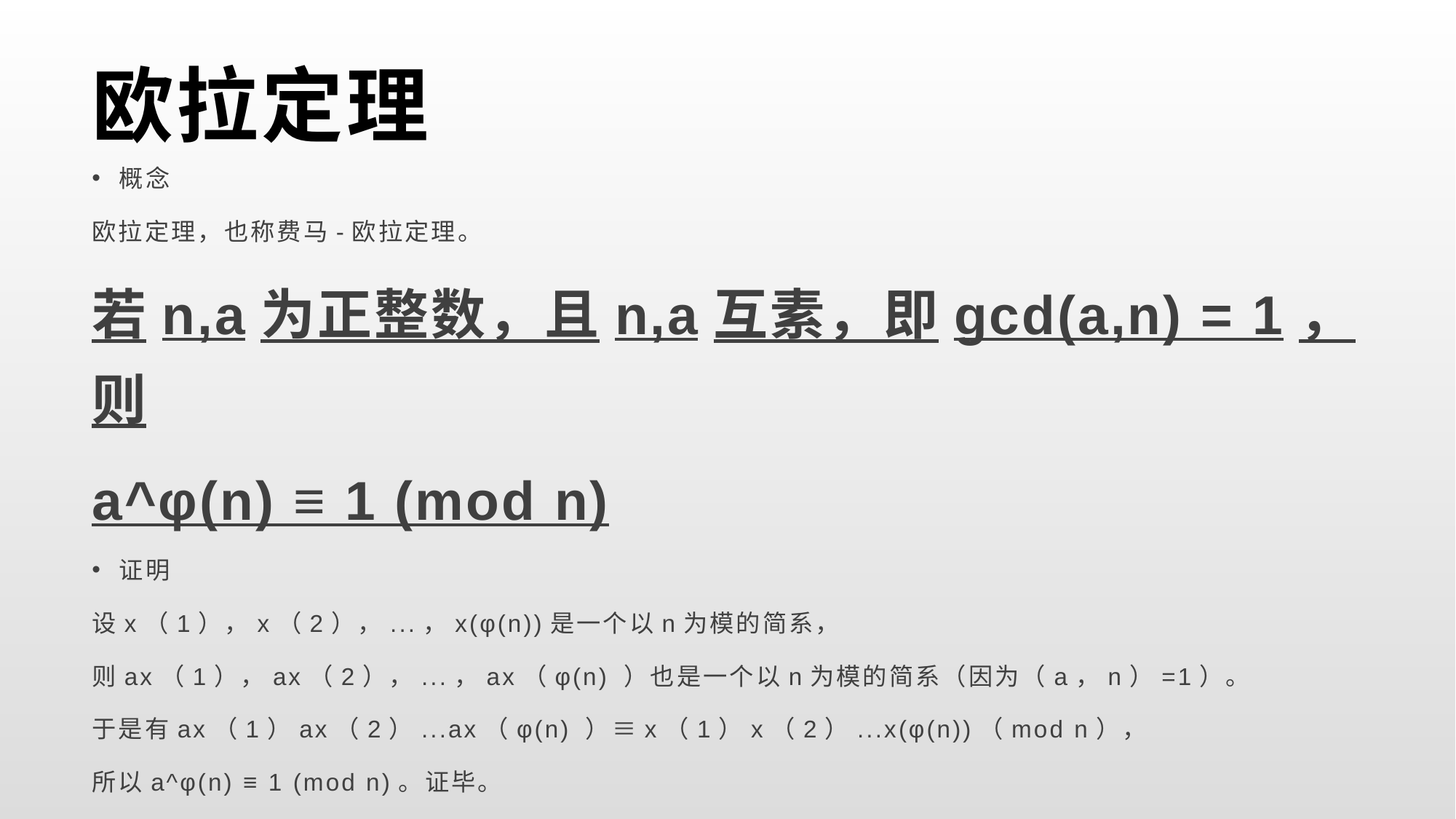

# 欧拉定理
概念
欧拉定理，也称费马-欧拉定理。
若n,a为正整数，且n,a互素，即gcd(a,n) = 1，则
a^φ(n) ≡ 1 (mod n)
证明
设x（1），x（2），...，x(φ(n))是一个以n为模的简系，
则ax（1），ax（2），...，ax（φ(n) ）也是一个以n为模的简系（因为（a，n）=1）。
于是有ax（1）ax（2）...ax（φ(n) ）≡x（1）x（2）...x(φ(n))（mod n），
所以a^φ(n) ≡ 1 (mod n)。证毕。